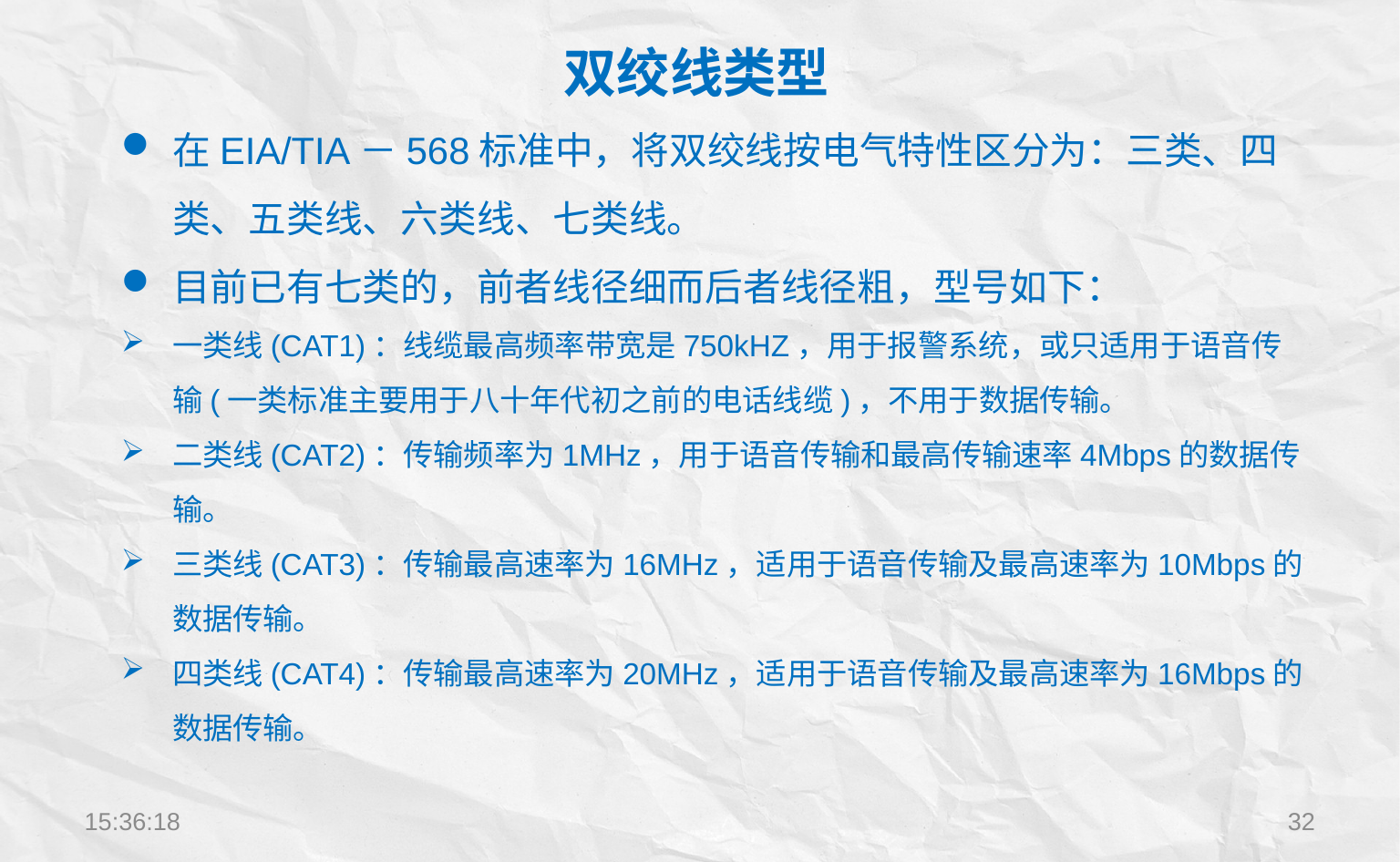

双绞线类型
在EIA/TIA－568标准中，将双绞线按电气特性区分为：三类、四类、五类线、六类线、七类线。
目前已有七类的，前者线径细而后者线径粗，型号如下：
一类线(CAT1)：线缆最高频率带宽是750kHZ，用于报警系统，或只适用于语音传输(一类标准主要用于八十年代初之前的电话线缆)，不用于数据传输。
二类线(CAT2)：传输频率为1MHz，用于语音传输和最高传输速率4Mbps的数据传输。
三类线(CAT3)：传输最高速率为16MHz，适用于语音传输及最高速率为10Mbps的数据传输。
四类线(CAT4)：传输最高速率为20MHz，适用于语音传输及最高速率为16Mbps的数据传输。

15:36:18
 32